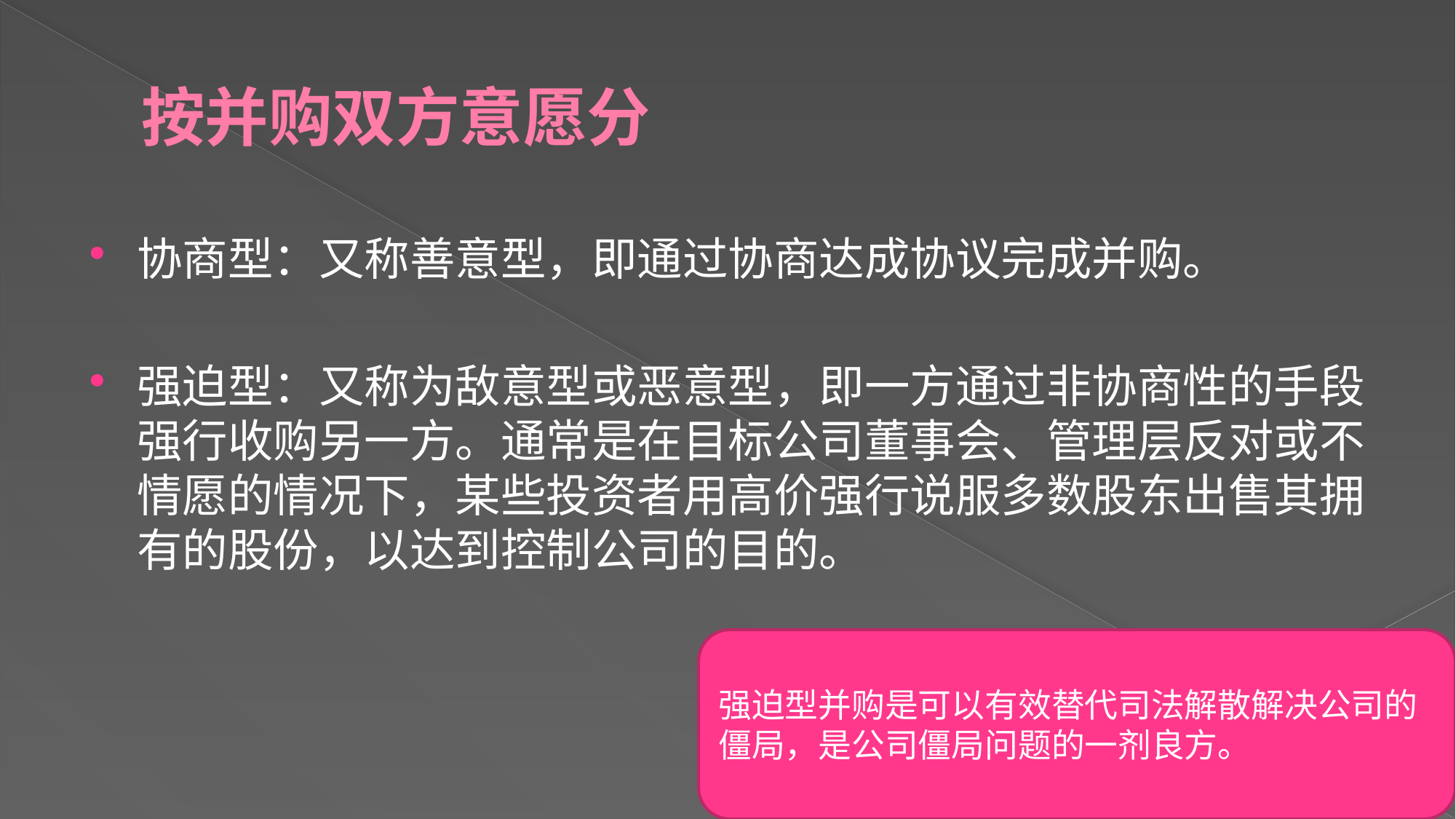

# 按并购双方意愿分
协商型：又称善意型，即通过协商达成协议完成并购。

强迫型：又称为敌意型或恶意型，即一方通过非协商性的手段强行收购另一方。通常是在目标公司董事会、管理层反对或不情愿的情况下，某些投资者用高价强行说服多数股东出售其拥有的股份，以达到控制公司的目的。

强迫型并购是可以有效替代司法解散解决公司的僵局，是公司僵局问题的一剂良方。